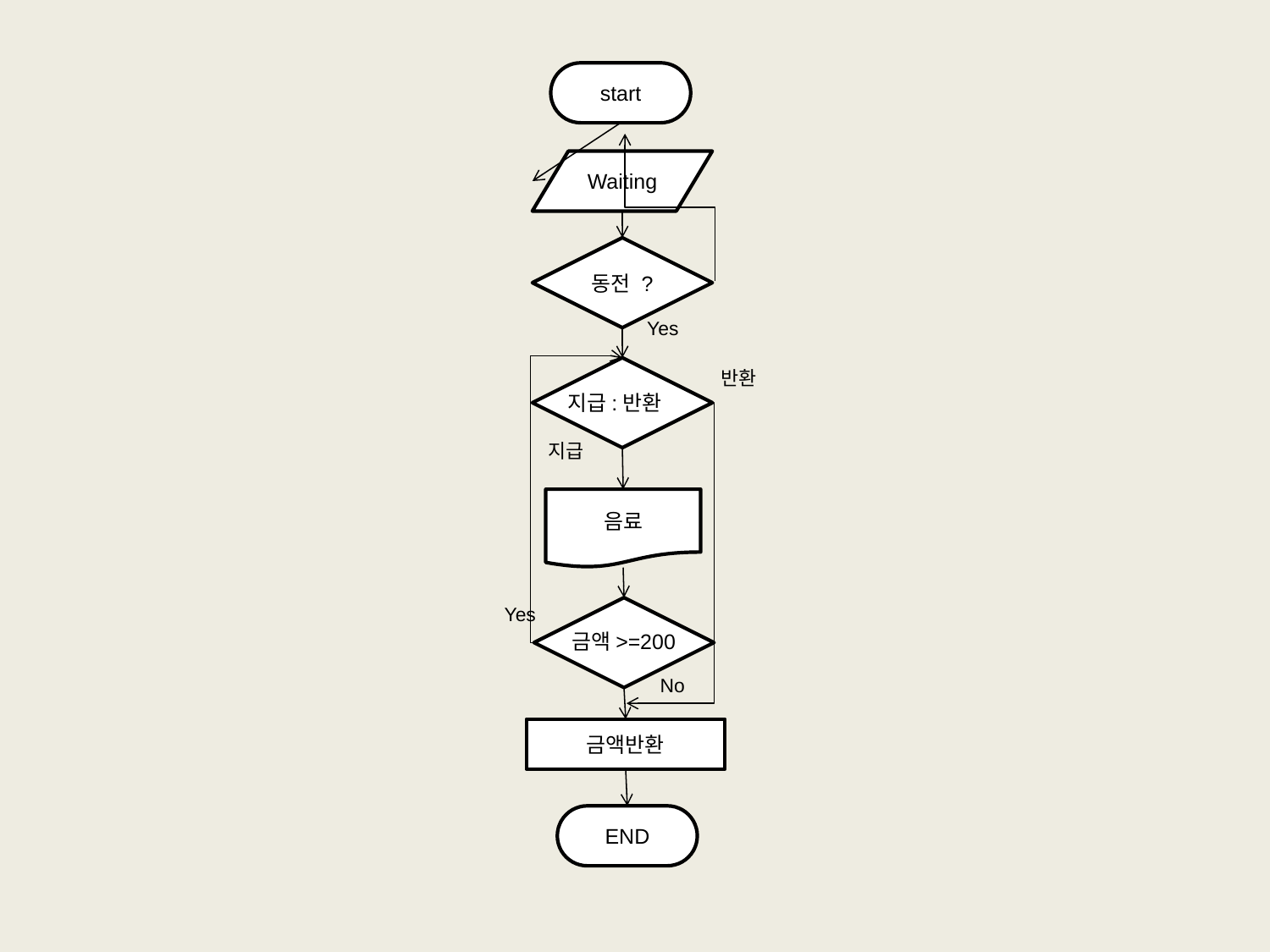

start
Waiting
동전 ?
Yes

반환
지급:반환
지급
음료
Yes

금액>=200
No
금액반환
END